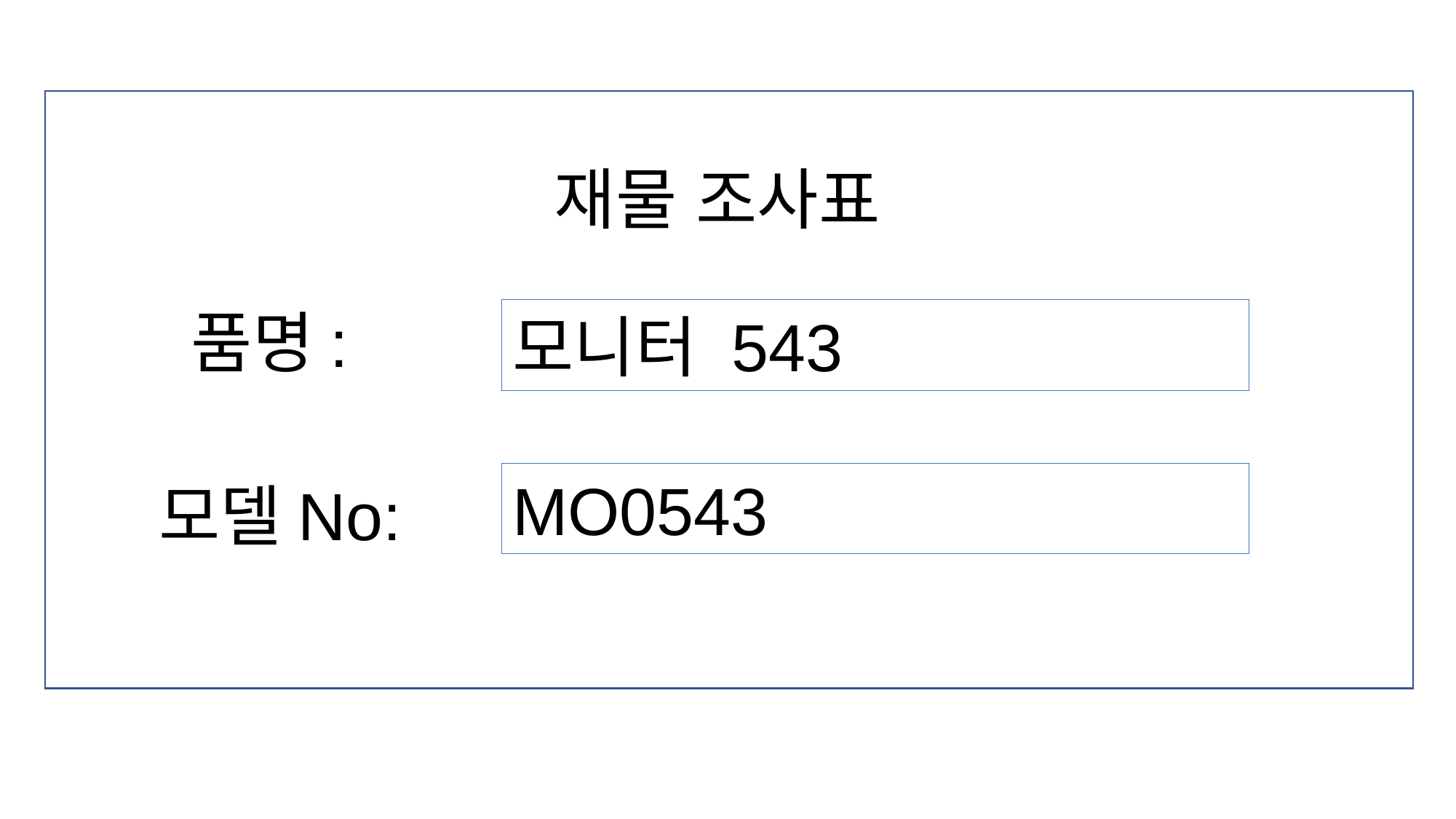

재물 조사표
품명:
모니터 543
MO0543
모델No: